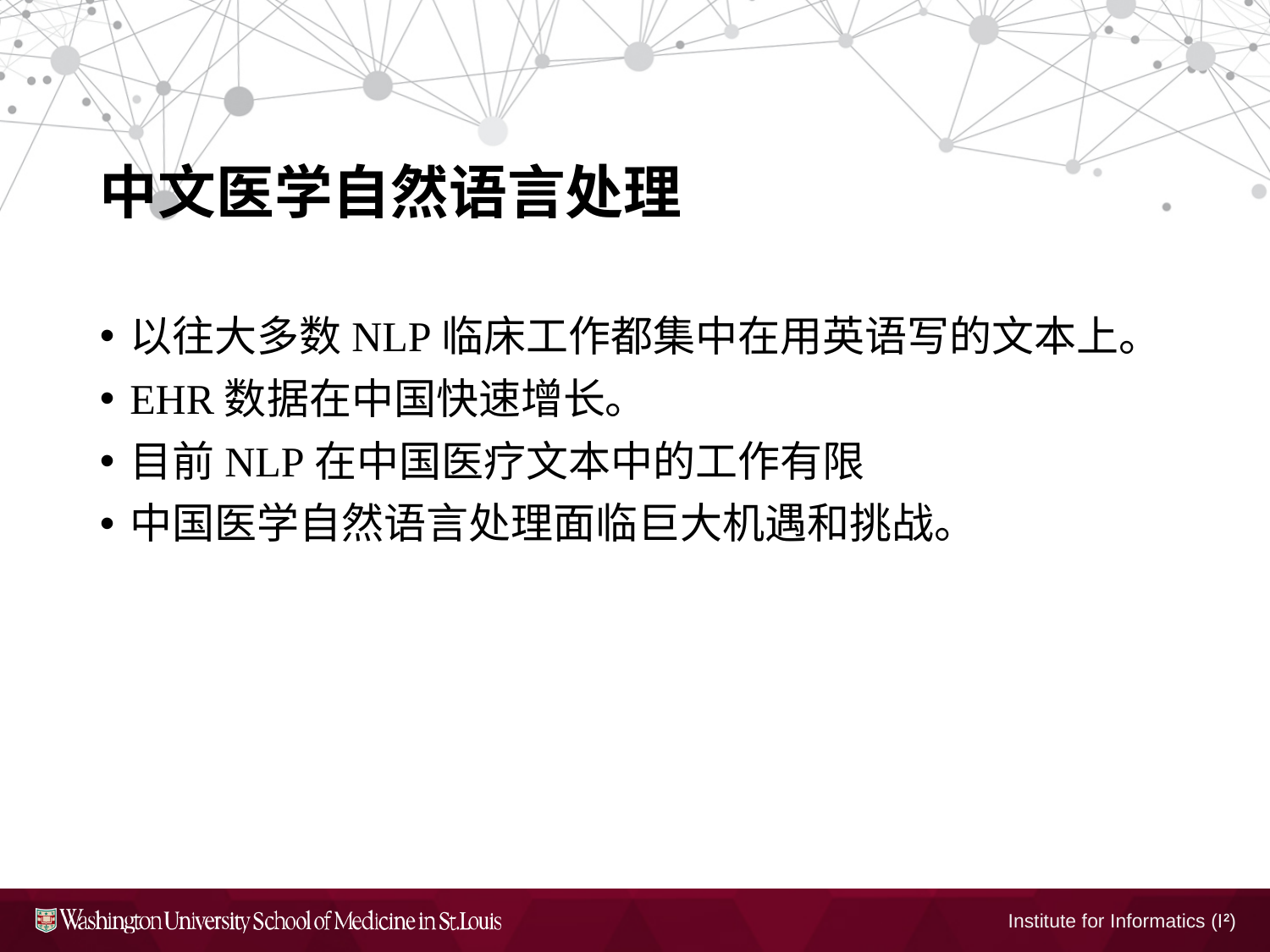

中文医学自然语言处理
以往大多数NLP临床工作都集中在用英语写的文本上。
EHR数据在中国快速增长。
目前NLP在中国医疗文本中的工作有限
中国医学自然语言处理面临巨大机遇和挑战。